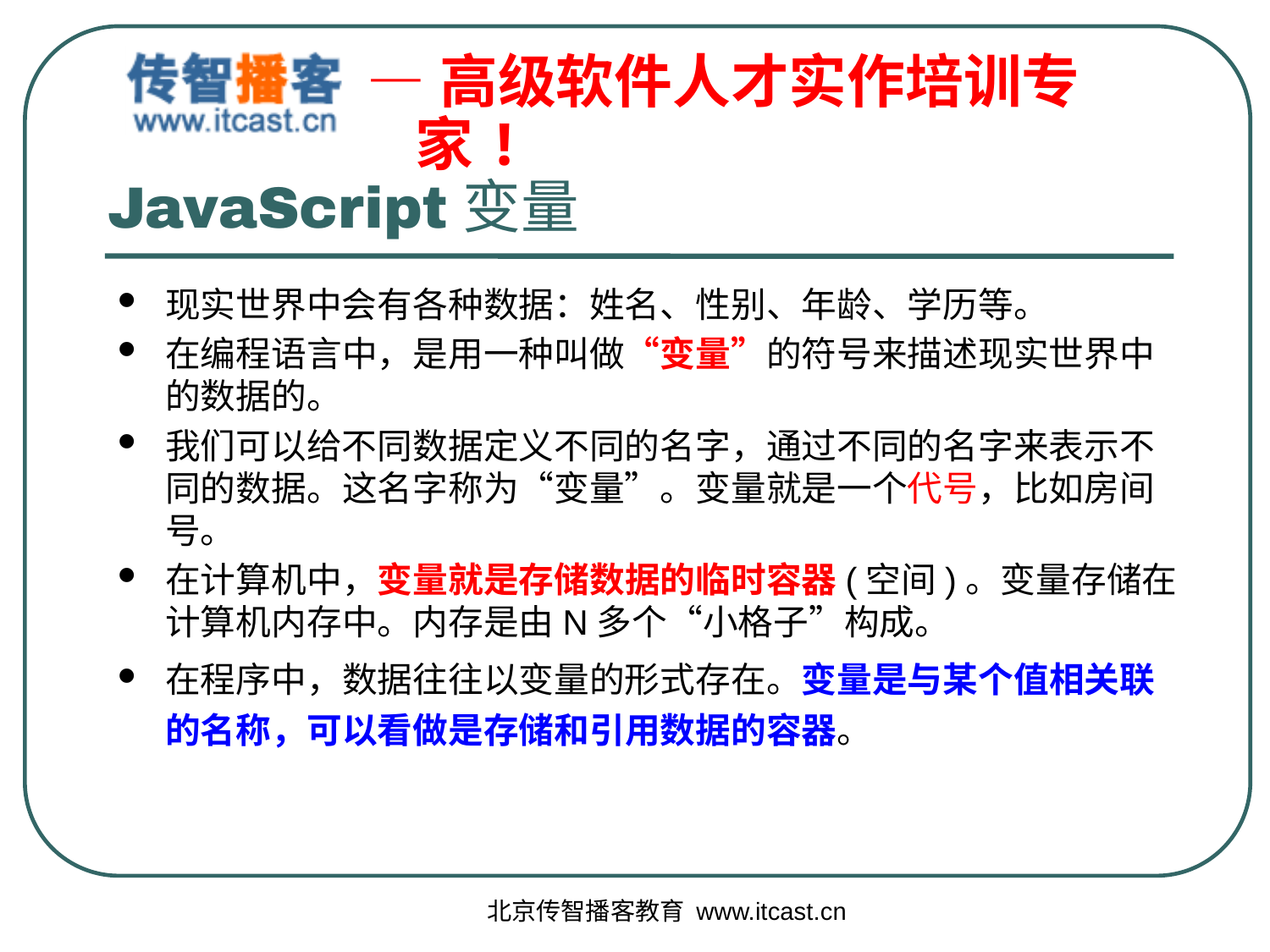

# JavaScript变量
现实世界中会有各种数据：姓名、性别、年龄、学历等。
在编程语言中，是用一种叫做“变量”的符号来描述现实世界中的数据的。
我们可以给不同数据定义不同的名字，通过不同的名字来表示不同的数据。这名字称为“变量”。变量就是一个代号，比如房间号。
在计算机中，变量就是存储数据的临时容器(空间)。变量存储在计算机内存中。内存是由N多个“小格子”构成。
在程序中，数据往往以变量的形式存在。变量是与某个值相关联的名称，可以看做是存储和引用数据的容器。